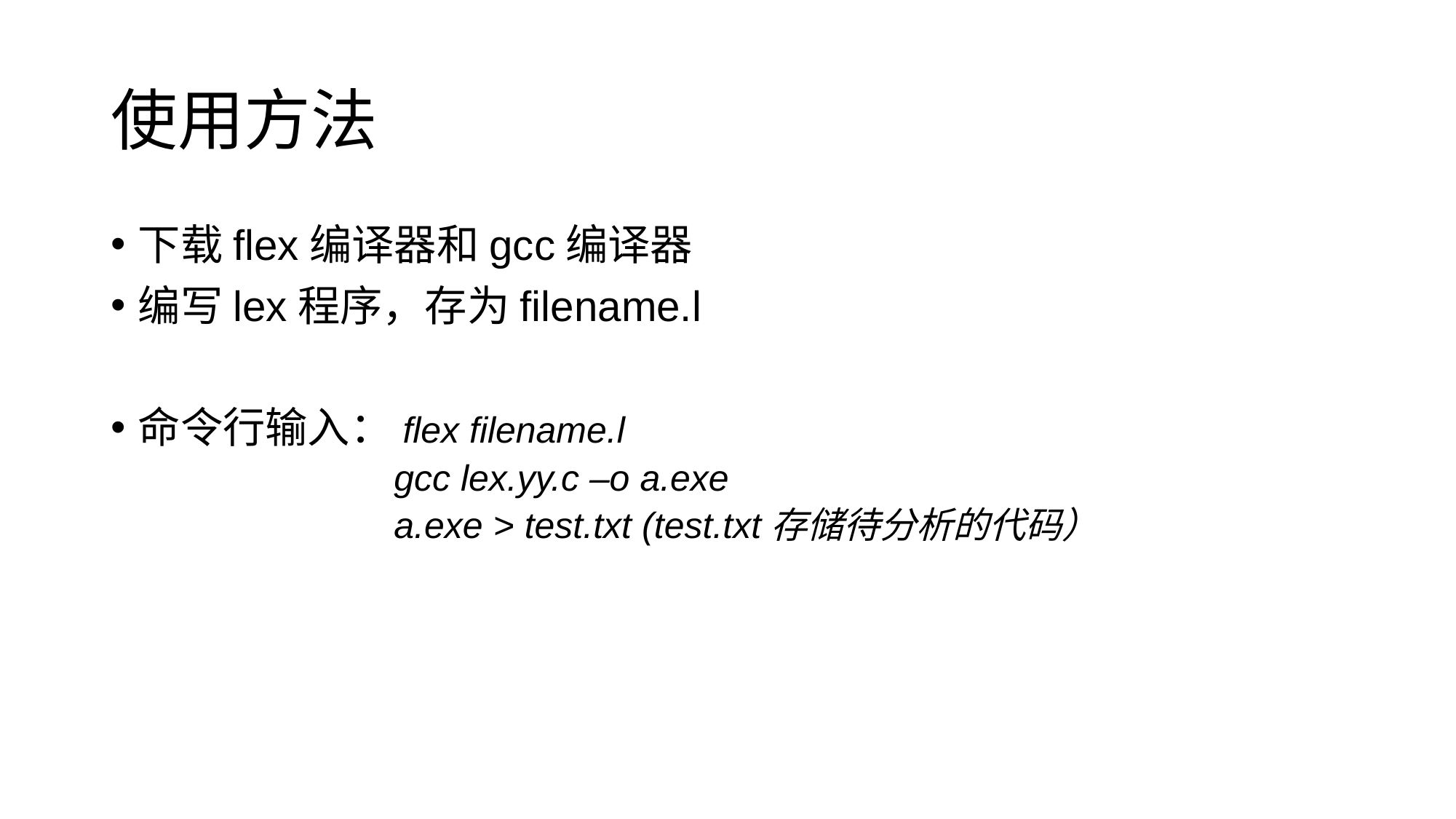

# 使用方法
下载flex编译器和gcc编译器
编写lex程序，存为filename.l

命令行输入：flex filename.l
 gcc lex.yy.c –o a.exe
 a.exe > test.txt (test.txt存储待分析的代码）